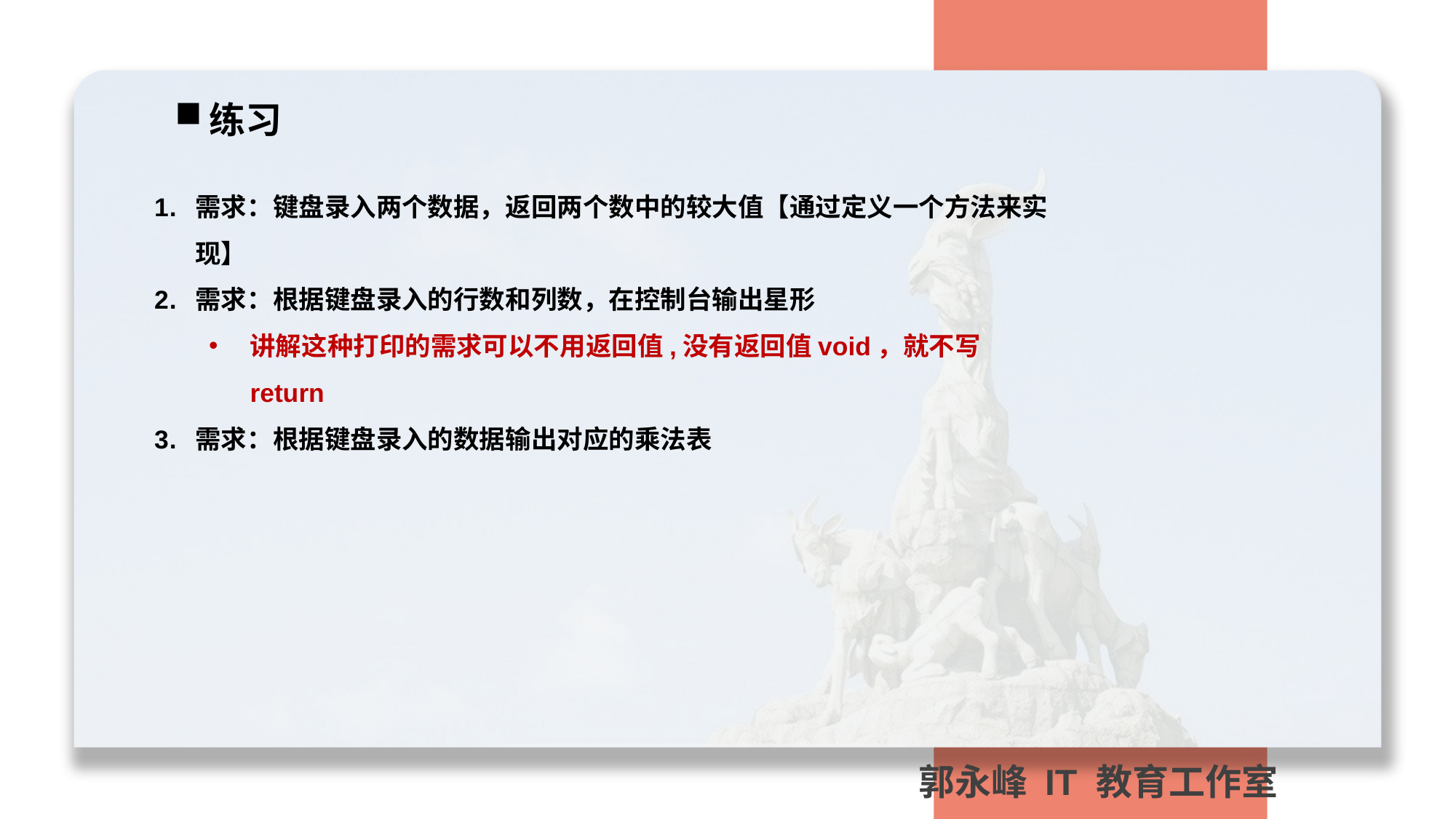

练习
需求：键盘录入两个数据，返回两个数中的较大值【通过定义一个方法来实现】
需求：根据键盘录入的行数和列数，在控制台输出星形
讲解这种打印的需求可以不用返回值,没有返回值void，就不写return
需求：根据键盘录入的数据输出对应的乘法表